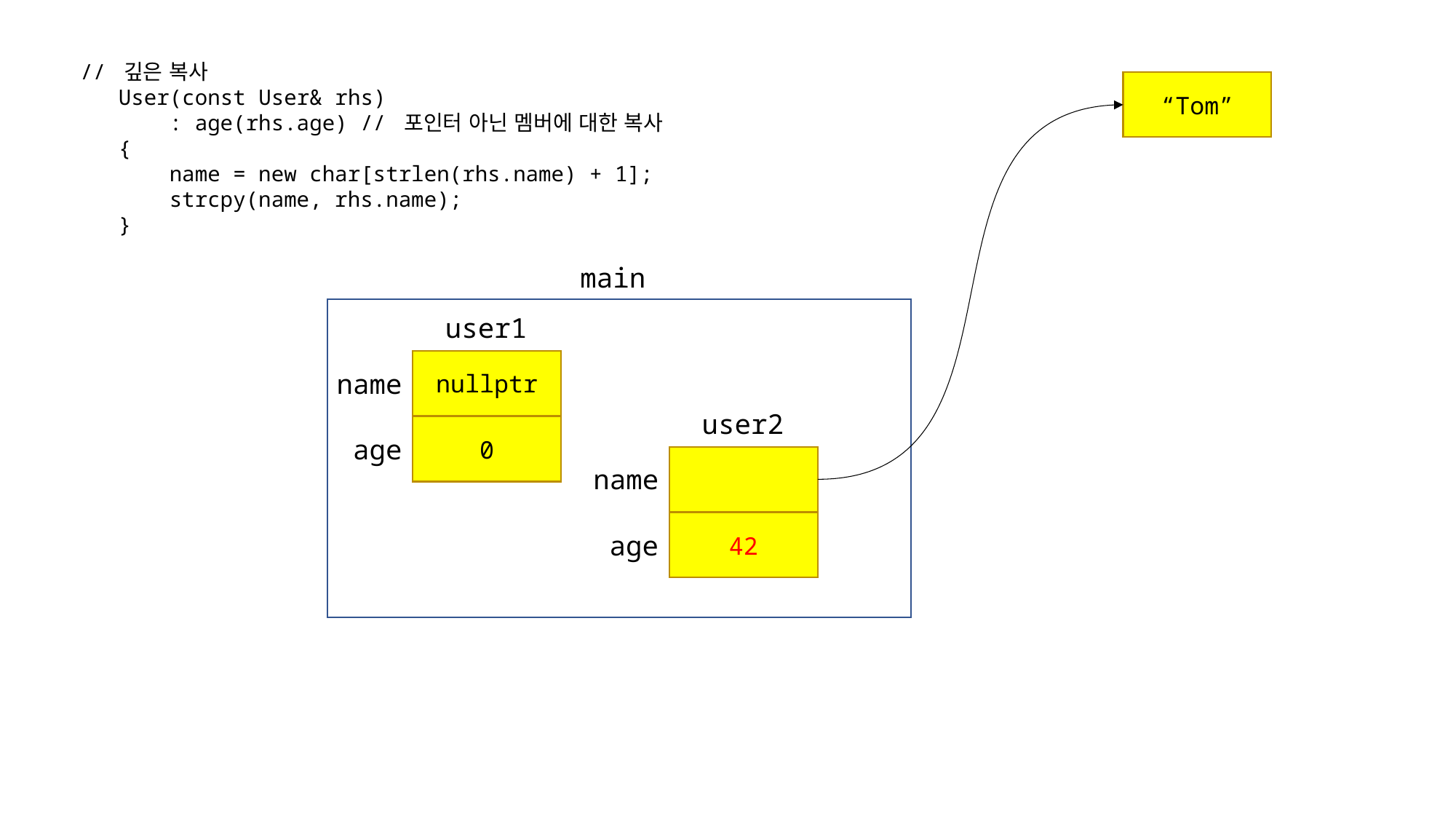

// 깊은 복사
    User(const User& rhs)
        : age(rhs.age) // 포인터 아닌 멤버에 대한 복사
    {
        name = new char[strlen(rhs.name) + 1];
        strcpy(name, rhs.name);
    }
“Tom”
main

user1
nullptr
name
user2
0
age

name
42
age